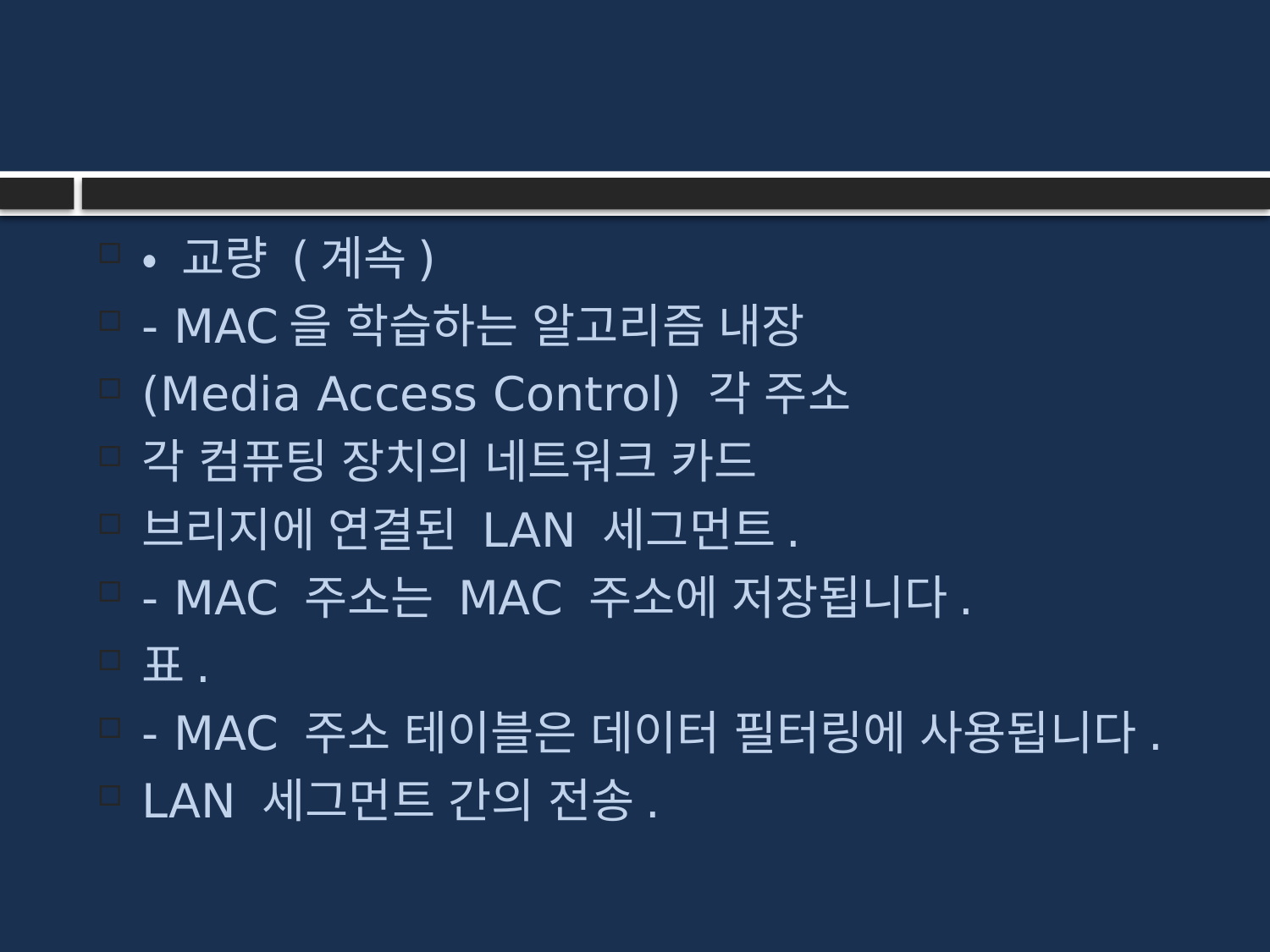

#
• 교량 (계속)
- MAC을 학습하는 알고리즘 내장
(Media Access Control) 각 주소
각 컴퓨팅 장치의 네트워크 카드
브리지에 연결된 LAN 세그먼트.
- MAC 주소는 MAC 주소에 저장됩니다.
표.
- MAC 주소 테이블은 데이터 필터링에 사용됩니다.
LAN 세그먼트 간의 전송.